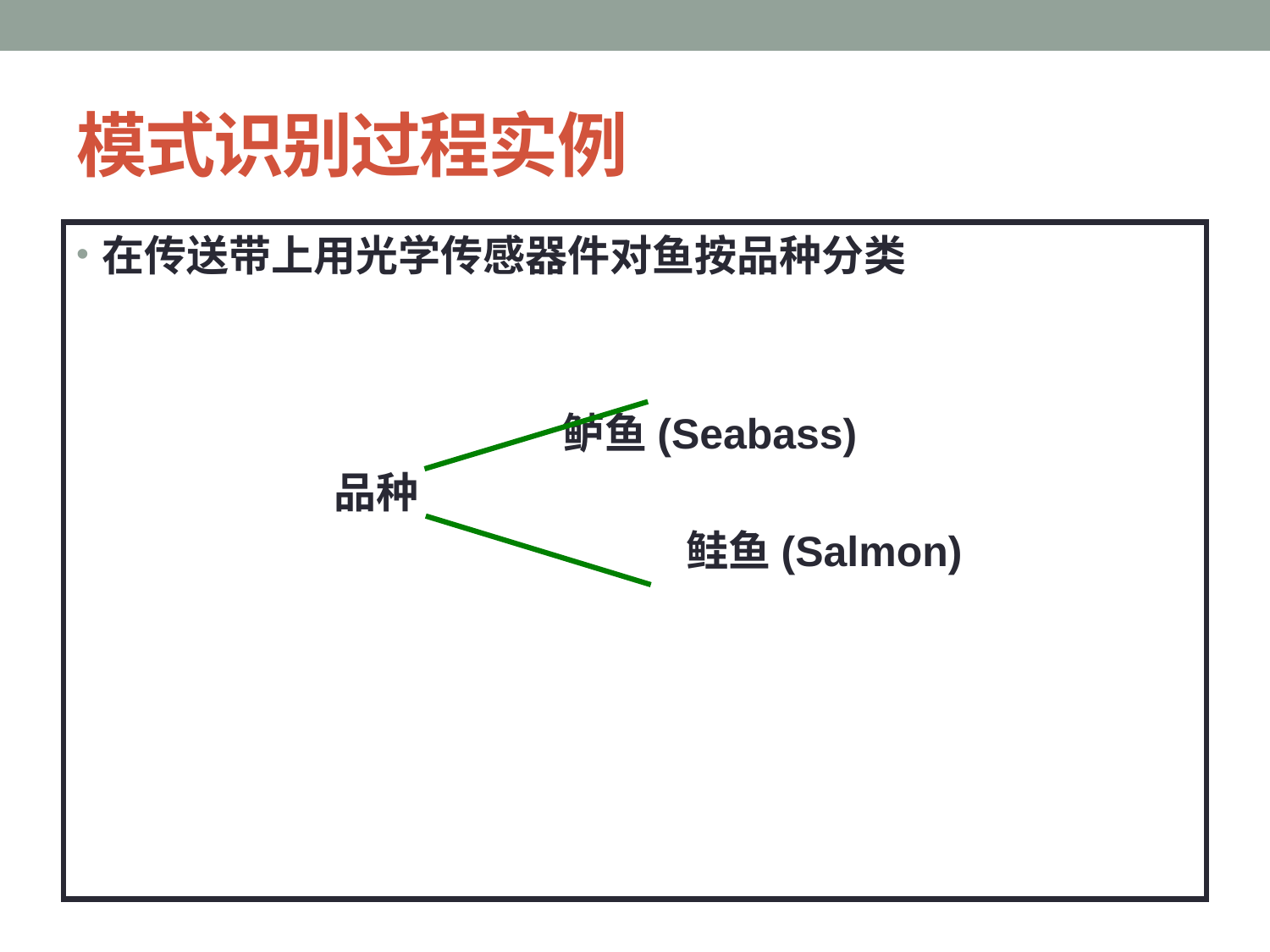

# 模式识别过程实例
在传送带上用光学传感器件对鱼按品种分类

                                                  鲈鱼(Seabass)
		          品种
					       鲑鱼(Salmon)